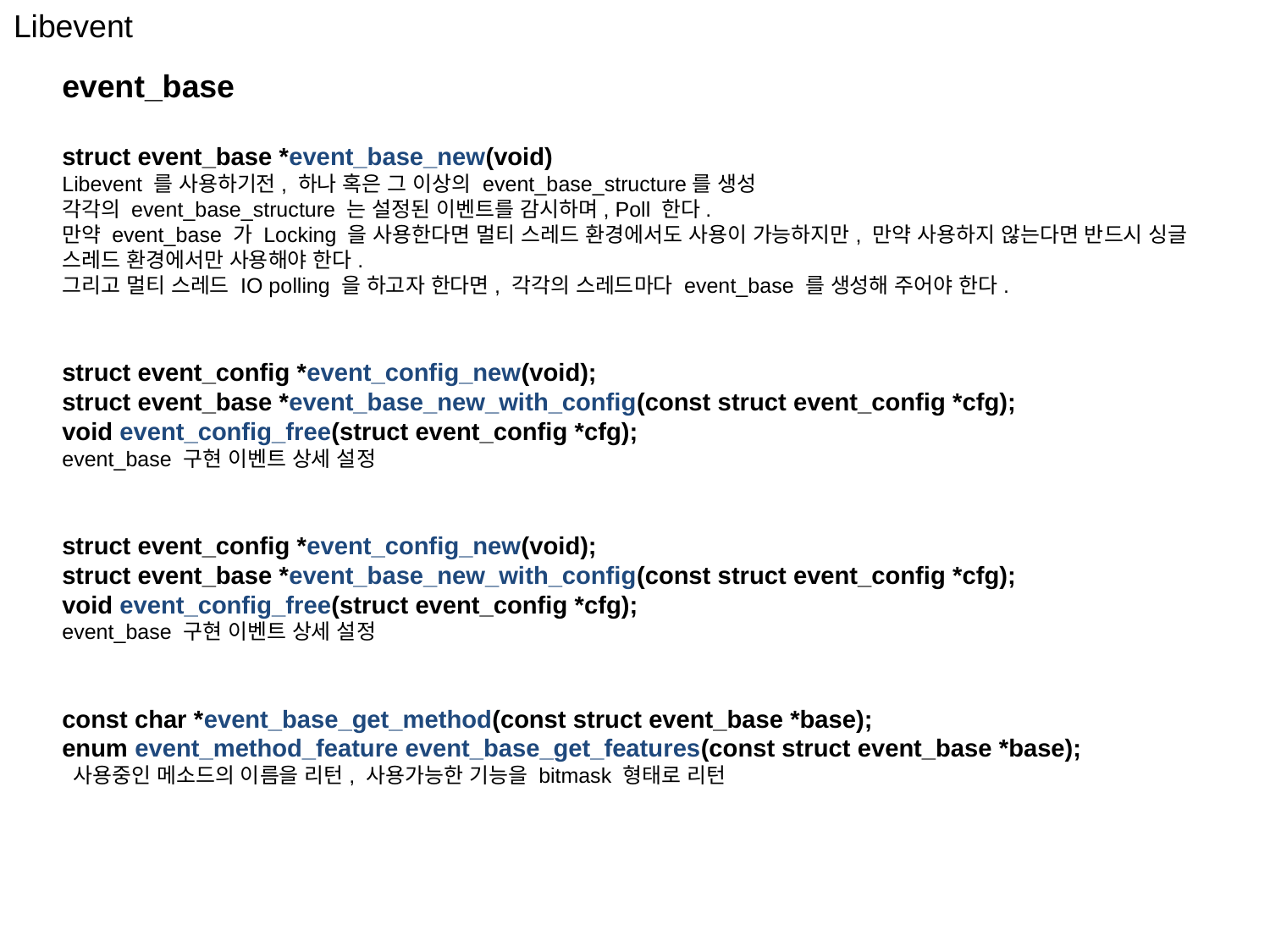

Libevent
event_base
struct event_base *event_base_new(void)
Libevent 를 사용하기전, 하나 혹은 그 이상의 event_base_structure를 생성
각각의 event_base_structure 는 설정된 이벤트를 감시하며, Poll 한다.
만약 event_base 가 Locking 을 사용한다면 멀티 스레드 환경에서도 사용이 가능하지만, 만약 사용하지 않는다면 반드시 싱글 스레드 환경에서만 사용해야 한다.
그리고 멀티 스레드 IO polling 을 하고자 한다면, 각각의 스레드마다 event_base 를 생성해 주어야 한다.

struct event_config *event_config_new(void);
struct event_base *event_base_new_with_config(const struct event_config *cfg);
void event_config_free(struct event_config *cfg);
event_base 구현 이벤트 상세 설정

struct event_config *event_config_new(void);
struct event_base *event_base_new_with_config(const struct event_config *cfg);
void event_config_free(struct event_config *cfg);
event_base 구현 이벤트 상세 설정

const char *event_base_get_method(const struct event_base *base);
enum event_method_feature event_base_get_features(const struct event_base *base);
 사용중인 메소드의 이름을 리턴, 사용가능한 기능을 bitmask 형태로 리턴